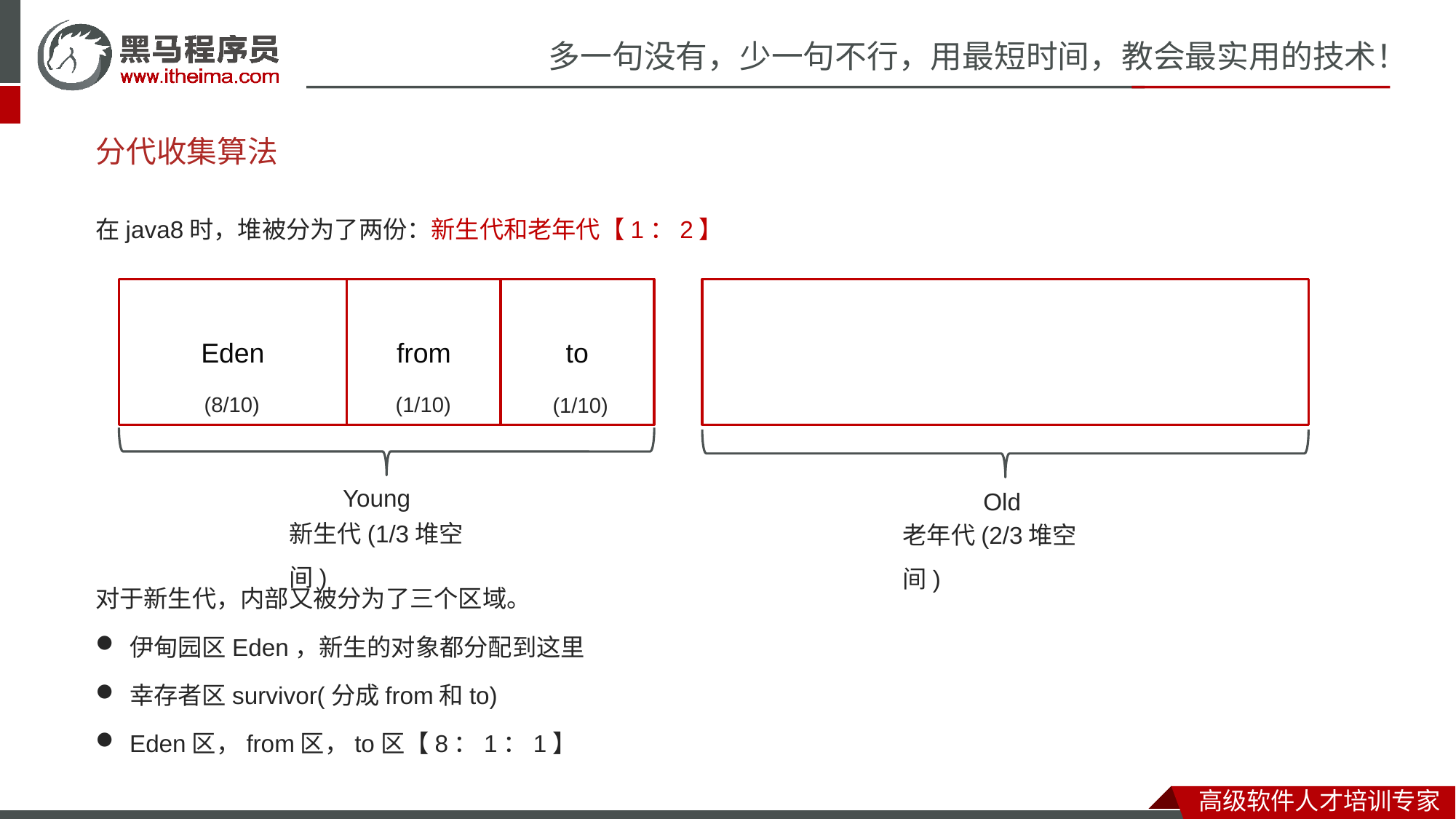

# 分代收集算法

在java8时，堆被分为了两份：新生代和老年代【1：2】
Eden
from
to

(8/10)
(1/10)
(1/10)
Young
新生代(1/3堆空间)
Old
老年代(2/3堆空间)
对于新生代，内部又被分为了三个区域。
伊甸园区Eden，新生的对象都分配到这里
幸存者区survivor(分成from和to)
Eden区，from区，to区【8：1：1】